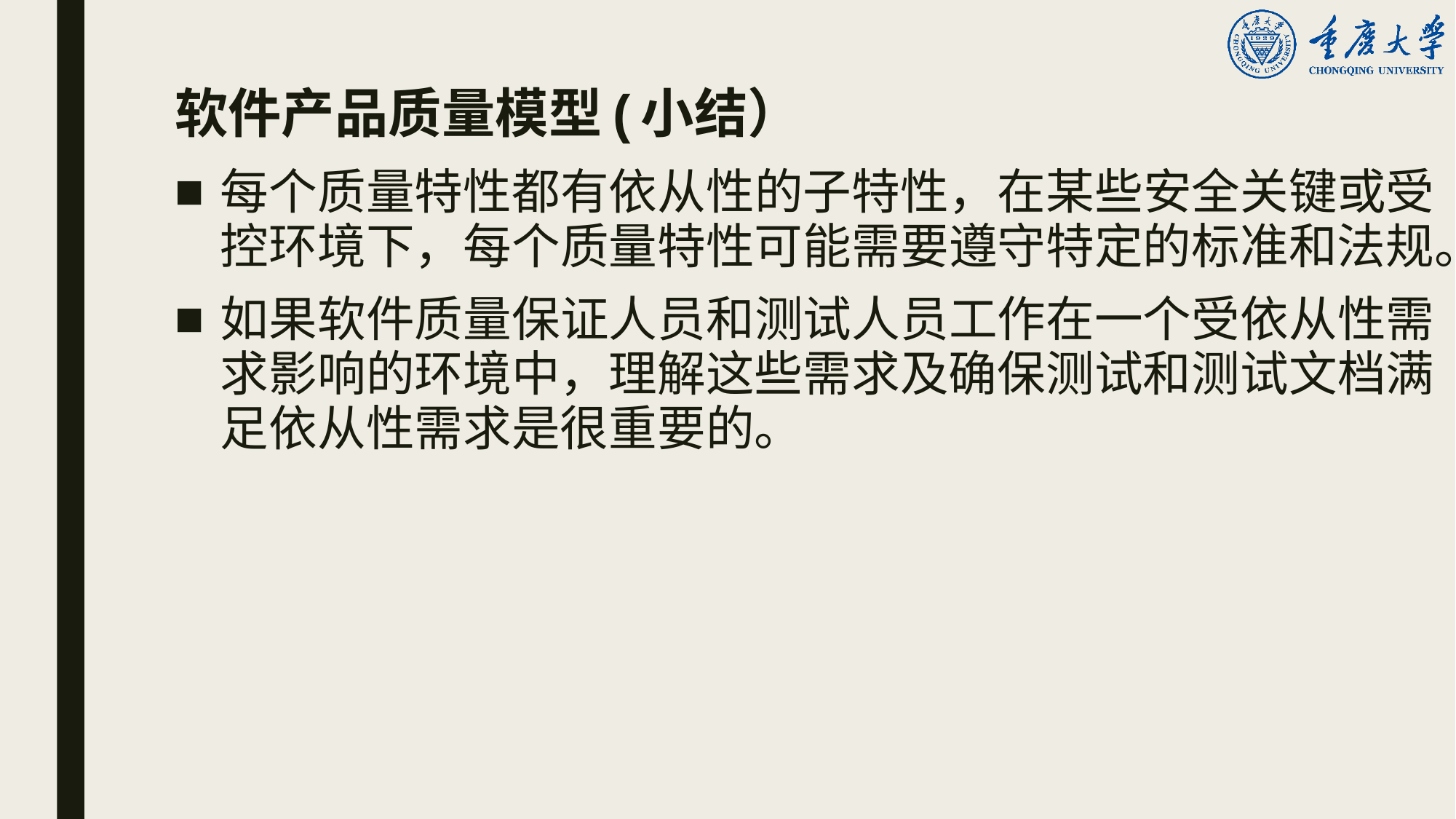

# 软件产品质量模型(小结）
每个质量特性都有依从性的子特性，在某些安全关键或受控环境下，每个质量特性可能需要遵守特定的标准和法规。
如果软件质量保证人员和测试人员工作在一个受依从性需求影响的环境中，理解这些需求及确保测试和测试文档满足依从性需求是很重要的。